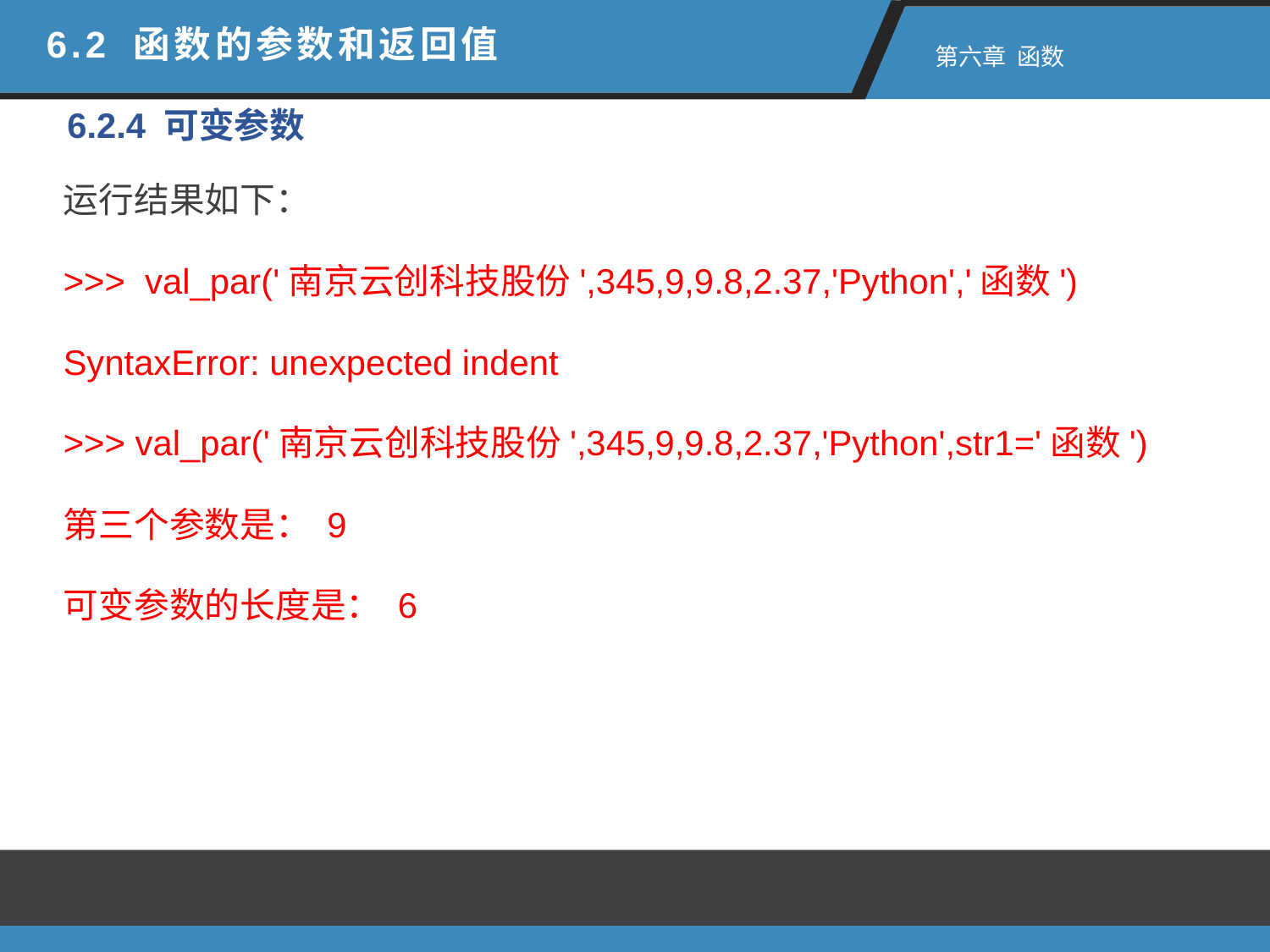

6.2 函数的参数和返回值
  第六章  函数
6.2.4 可变参数
运行结果如下：
>>>  val_par('南京云创科技股份',345,9,9.8,2.37,'Python','函数')
SyntaxError: unexpected indent
>>> val_par('南京云创科技股份',345,9,9.8,2.37,'Python',str1='函数')
第三个参数是： 9
可变参数的长度是： 6